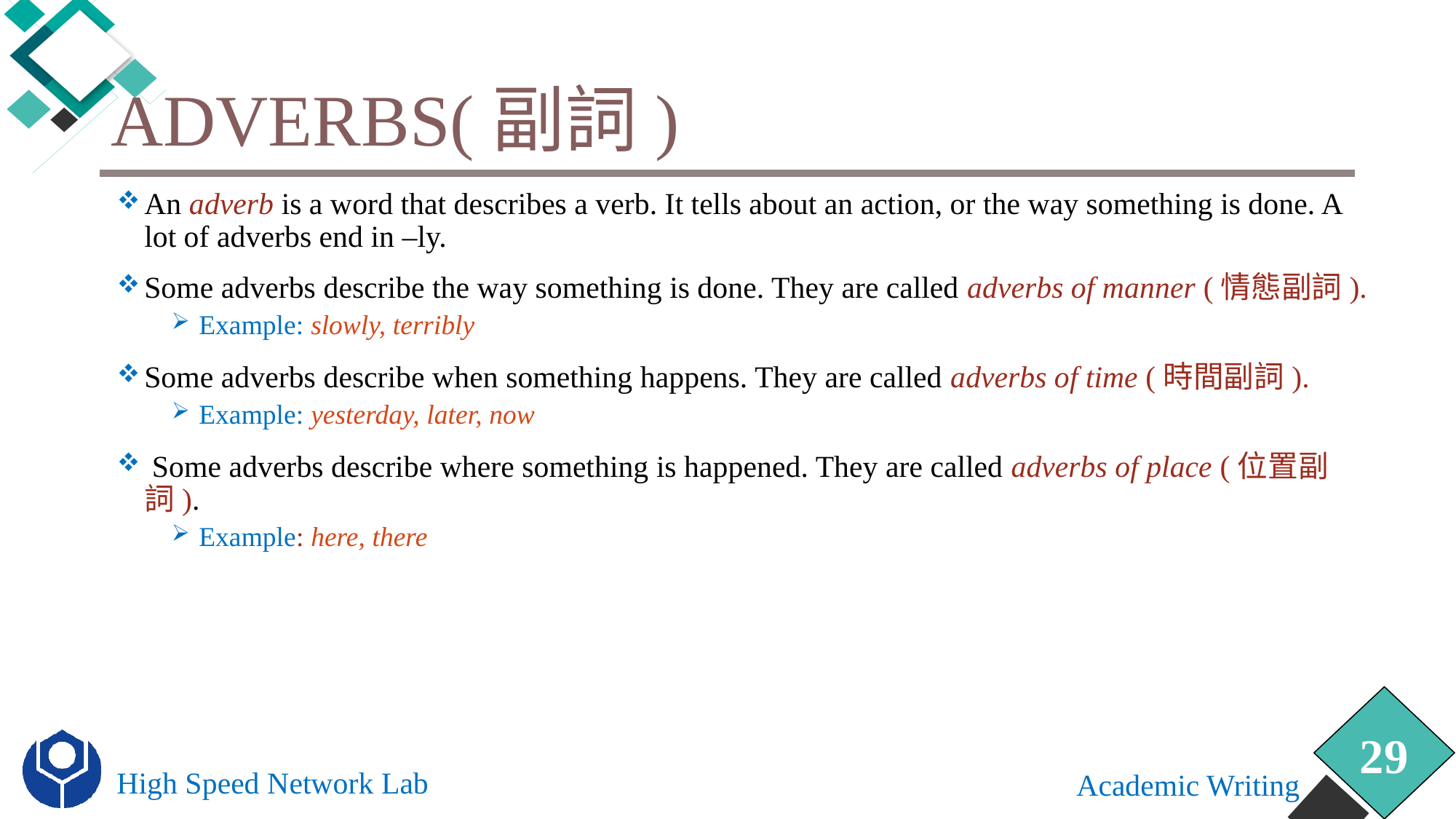

# Adverbs(副詞)
An adverb is a word that describes a verb. It tells about an action, or the way something is done. A lot of adverbs end in –ly.
Some adverbs describe the way something is done. They are called adverbs of manner (情態副詞).
Example: slowly, terribly
Some adverbs describe when something happens. They are called adverbs of time (時間副詞).
Example: yesterday, later, now
 Some adverbs describe where something is happened. They are called adverbs of place (位置副詞).
Example: here, there